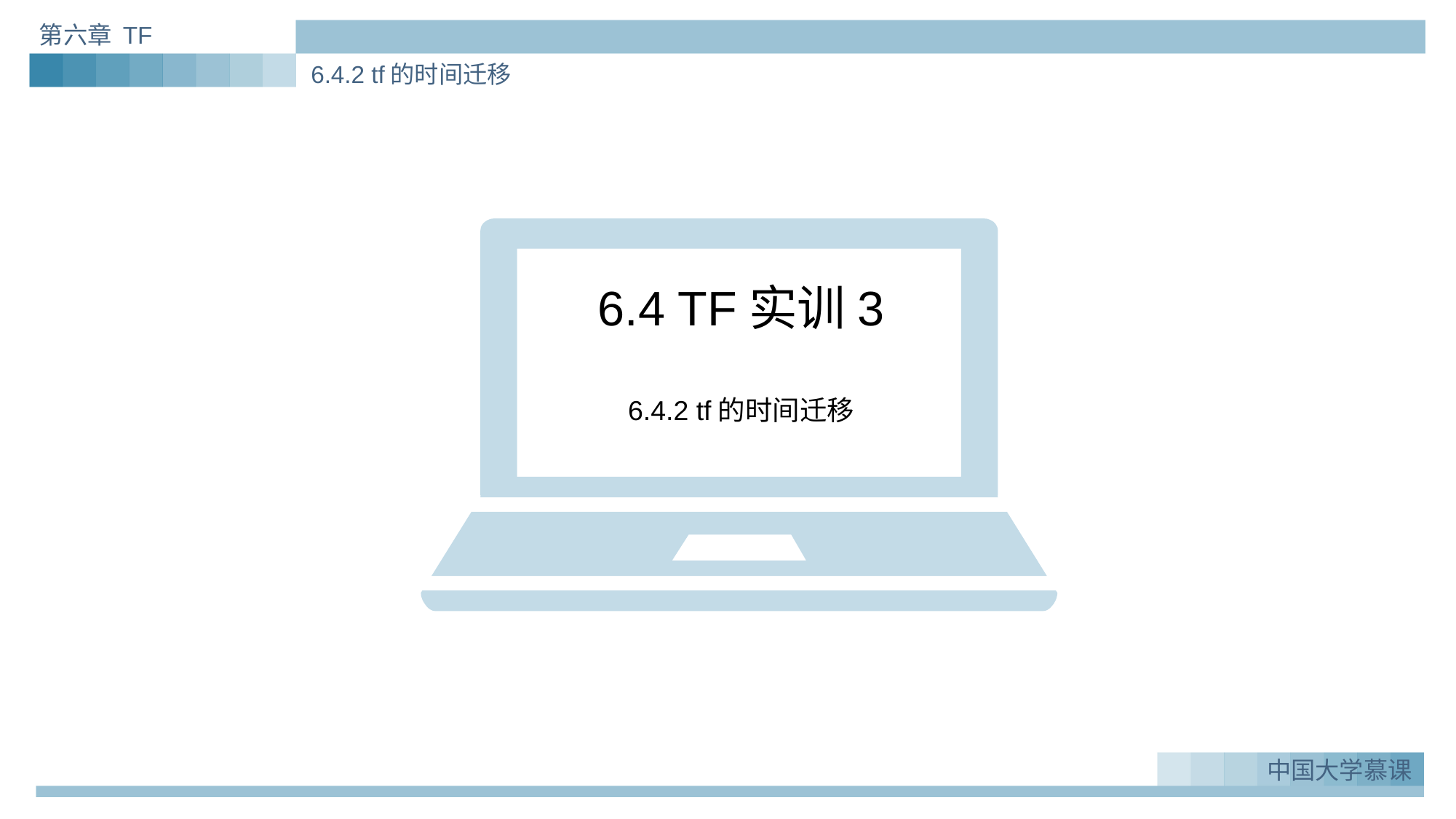

第六章 TF
6.4.2 tf的时间迁移

6.4 TF实训3
6.4.2 tf的时间迁移
中国大学慕课